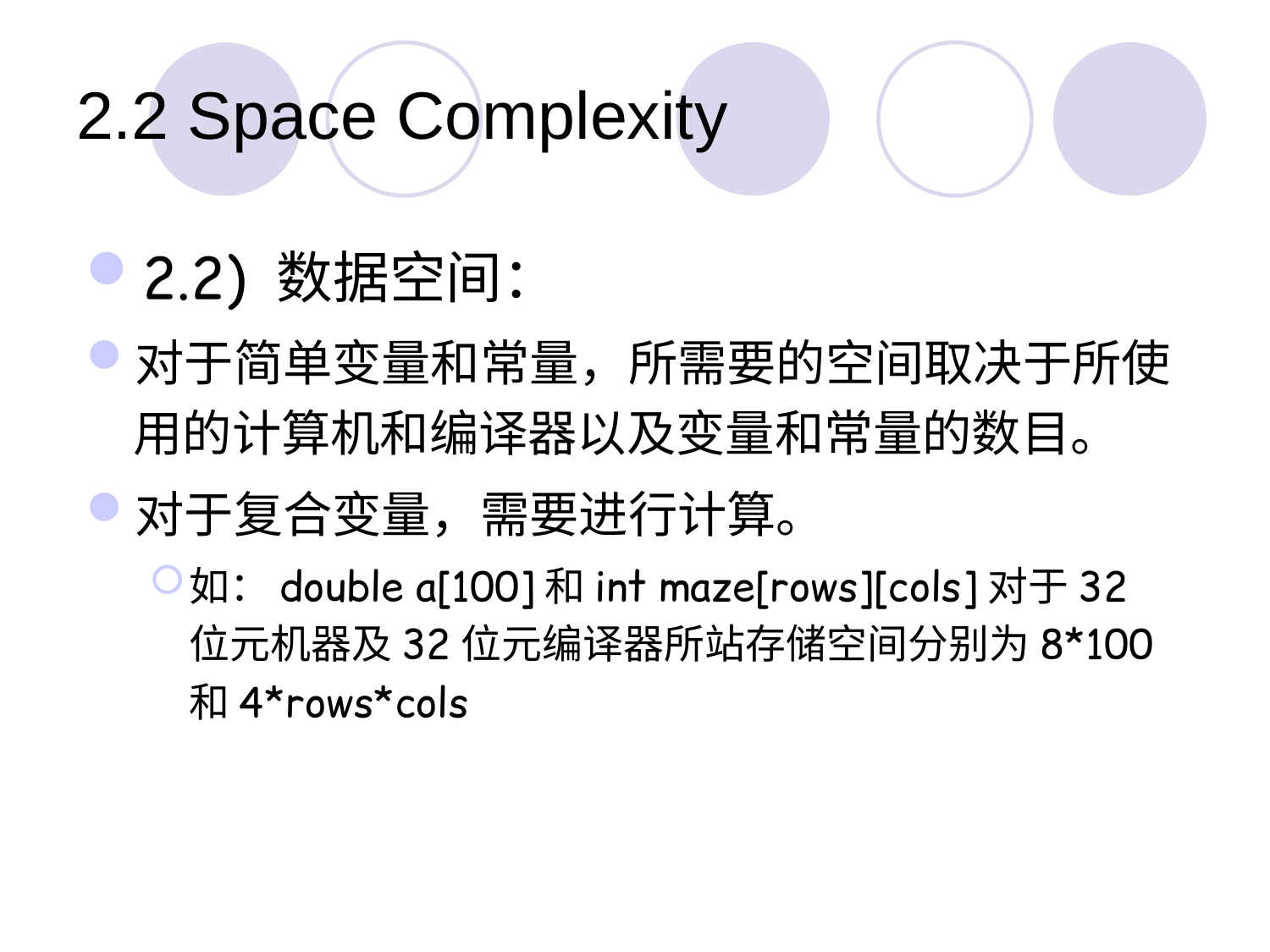

# 2.2 Space Complexity
2.2) 数据空间：
对于简单变量和常量，所需要的空间取决于所使用的计算机和编译器以及变量和常量的数目。
对于复合变量，需要进行计算。
如：double a[100]和int maze[rows][cols]对于32位元机器及32位元编译器所站存储空间分别为8*100和4*rows*cols

15